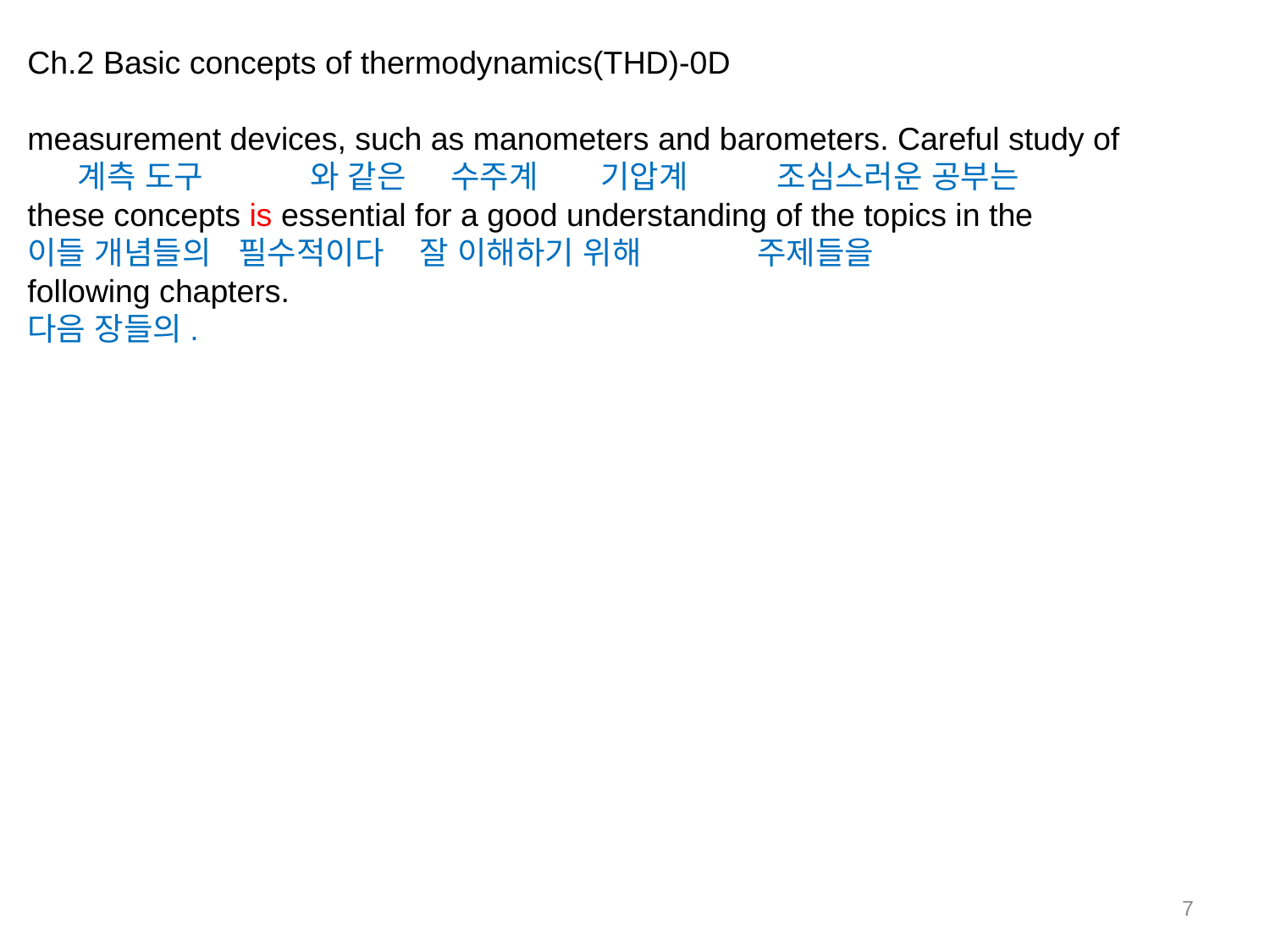

Ch.2 Basic concepts of thermodynamics(THD)-0D

measurement devices, such as manometers and barometers. Careful study of
     계측 도구            와 같은     수주계       기압계          조심스러운 공부는
these concepts is essential for a good understanding of the topics in the
이들 개념들의   필수적이다    잘 이해하기 위해             주제들을
following chapters.
다음 장들의.
7